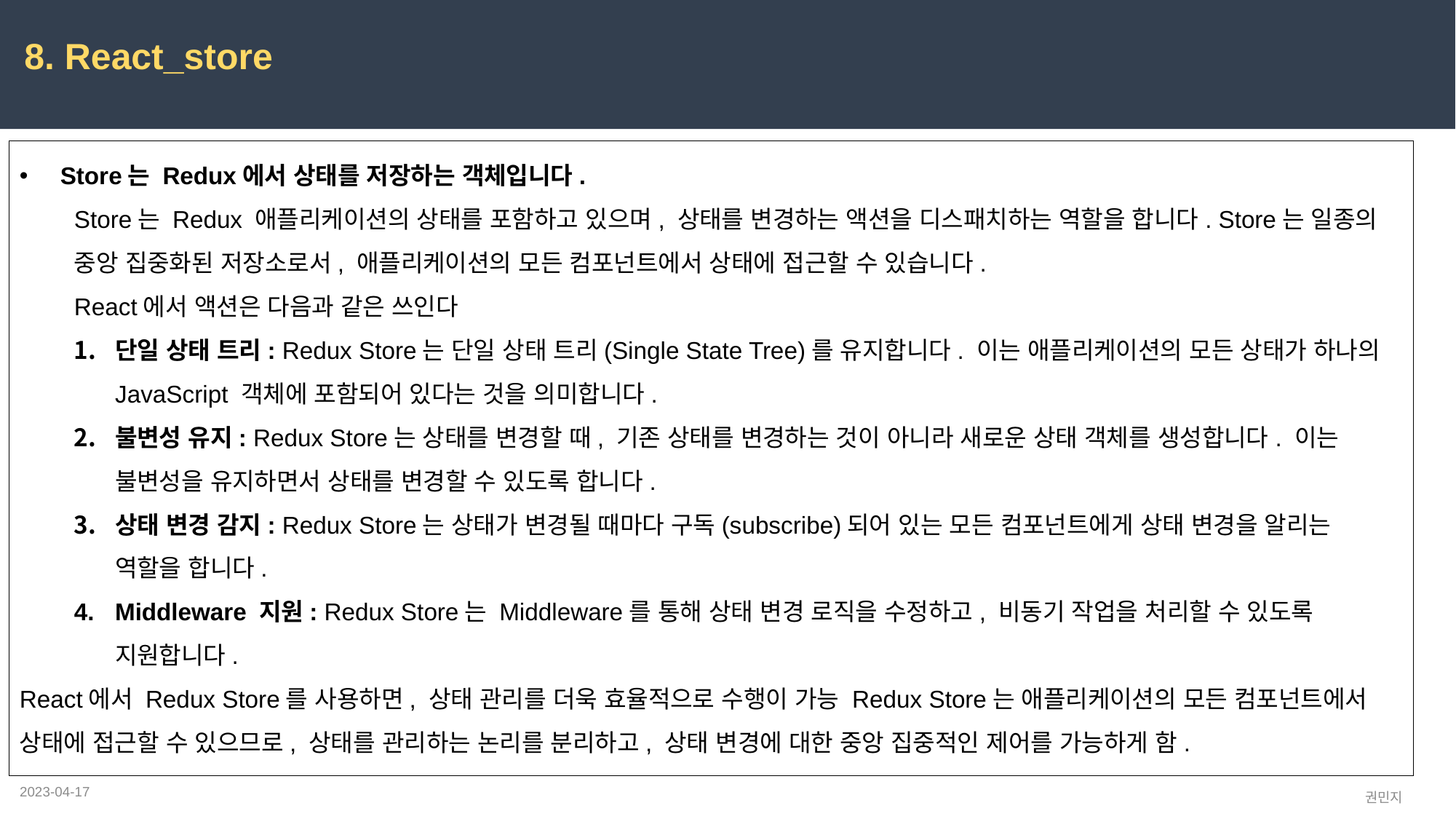

8. React_store
 Store는 Redux에서 상태를 저장하는 객체입니다.
Store는 Redux 애플리케이션의 상태를 포함하고 있으며, 상태를 변경하는 액션을 디스패치하는 역할을 합니다. Store는 일종의 중앙 집중화된 저장소로서, 애플리케이션의 모든 컴포넌트에서 상태에 접근할 수 있습니다.
React에서 액션은 다음과 같은 쓰인다
단일 상태 트리: Redux Store는 단일 상태 트리(Single State Tree)를 유지합니다. 이는 애플리케이션의 모든 상태가 하나의 JavaScript 객체에 포함되어 있다는 것을 의미합니다.
불변성 유지: Redux Store는 상태를 변경할 때, 기존 상태를 변경하는 것이 아니라 새로운 상태 객체를 생성합니다. 이는 불변성을 유지하면서 상태를 변경할 수 있도록 합니다.
상태 변경 감지: Redux Store는 상태가 변경될 때마다 구독(subscribe)되어 있는 모든 컴포넌트에게 상태 변경을 알리는 역할을 합니다.
Middleware 지원: Redux Store는 Middleware를 통해 상태 변경 로직을 수정하고, 비동기 작업을 처리할 수 있도록 지원합니다.
React에서 Redux Store를 사용하면, 상태 관리를 더욱 효율적으로 수행이 가능 Redux Store는 애플리케이션의 모든 컴포넌트에서 상태에 접근할 수 있으므로, 상태를 관리하는 논리를 분리하고, 상태 변경에 대한 중앙 집중적인 제어를 가능하게 함.
2023-04-17
권민지